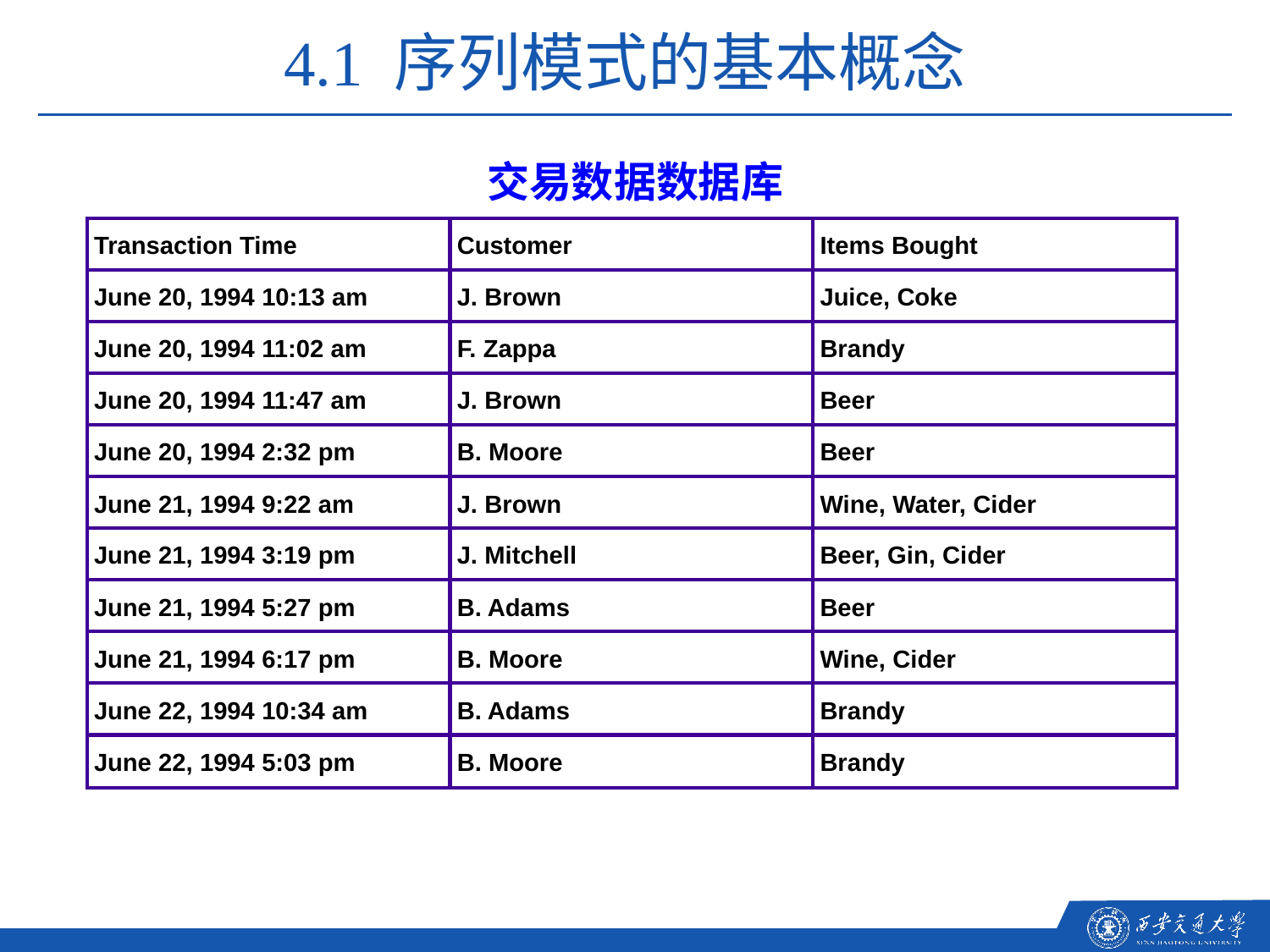

4.1 序列模式的基本概念
交易数据数据库
Transaction Time
Customer
Items Bought
June 20, 1994 10:13 am
J. Brown
Juice, Coke
June 20, 1994 11:02 am
F. Zappa
Brandy
June 20, 1994 11:47 am
J. Brown
Beer
June 20, 1994 2:32 pm
B. Moore
Beer
June 21, 1994 9:22 am
J. Brown
Wine, Water, Cider
June 21, 1994 3:19 pm
J. Mitchell
Beer, Gin, Cider
June 21, 1994 5:27 pm
B. Adams
Beer
June 21, 1994 6:17 pm
B. Moore
Wine, Cider
June 22, 1994 10:34 am
B. Adams
Brandy
June 22, 1994 5:03 pm
B. Moore
Brandy